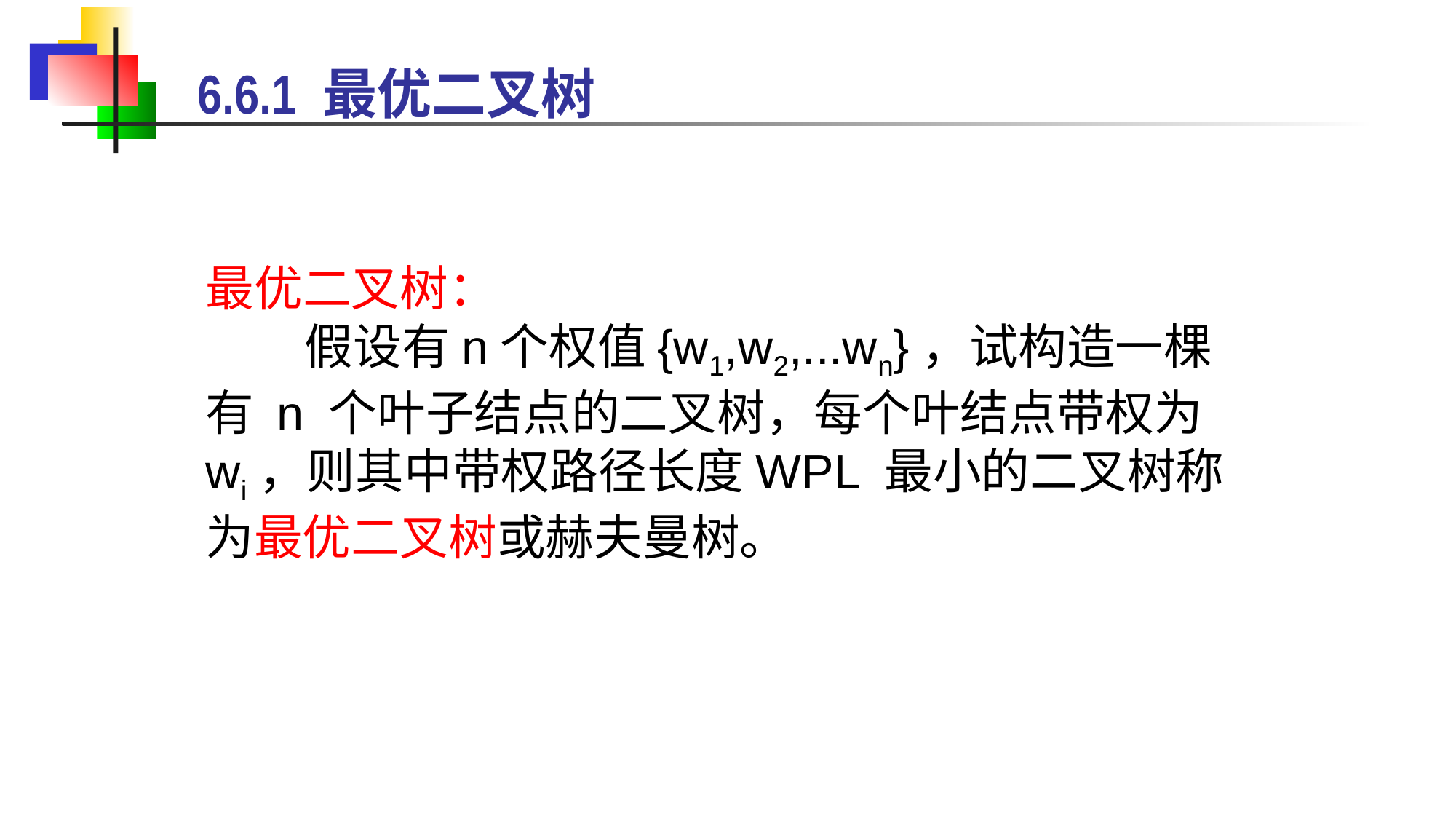

6.6.1 最优二叉树
最优二叉树：
        假设有n个权值{w1,w2,...wn}，试构造一棵有 n 个叶子结点的二叉树，每个叶结点带权为wi，则其中带权路径长度WPL 最小的二叉树称为最优二叉树或赫夫曼树。